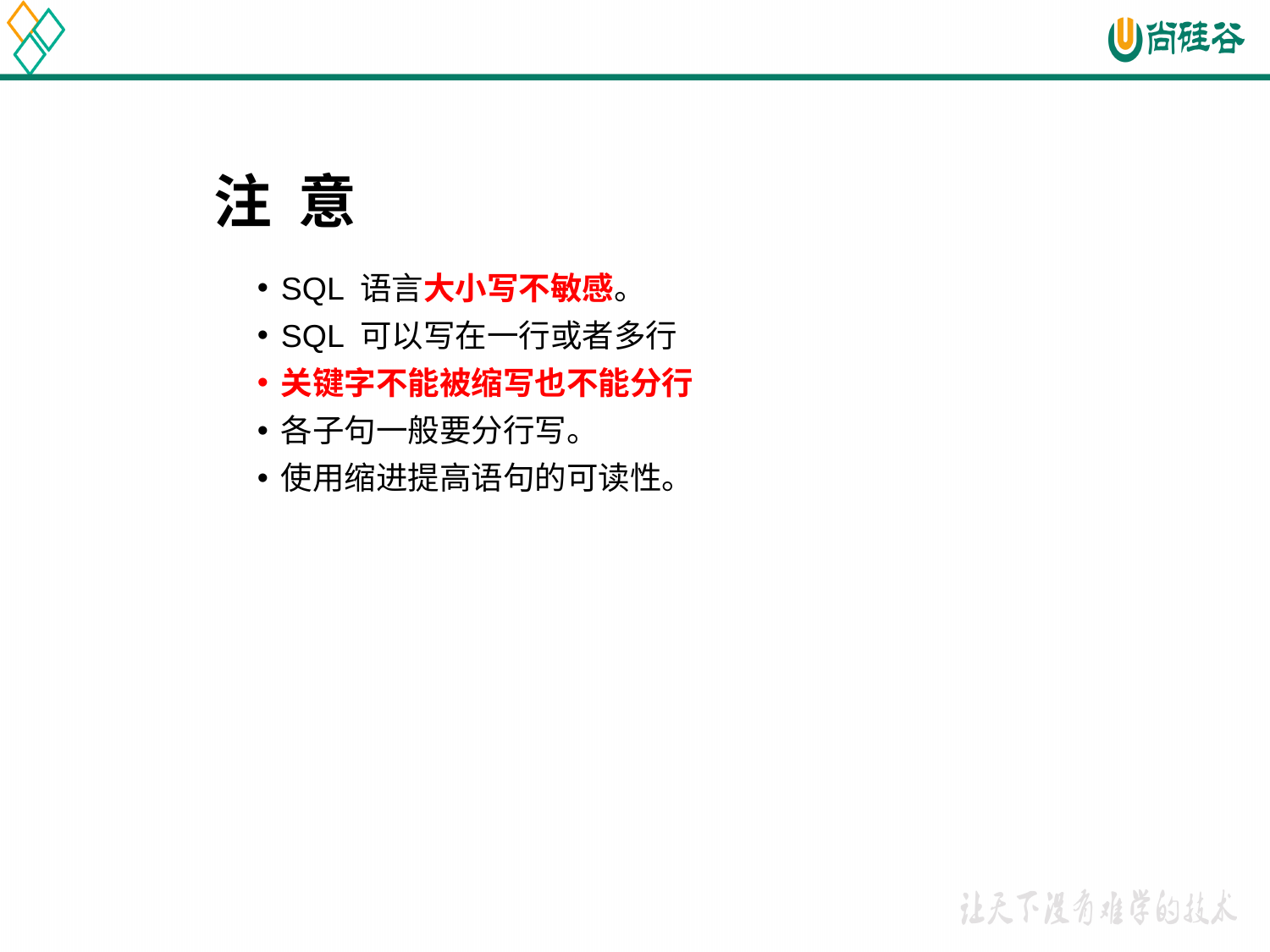

注  意
SQL 语言大小写不敏感。
SQL 可以写在一行或者多行
关键字不能被缩写也不能分行
各子句一般要分行写。
使用缩进提高语句的可读性。